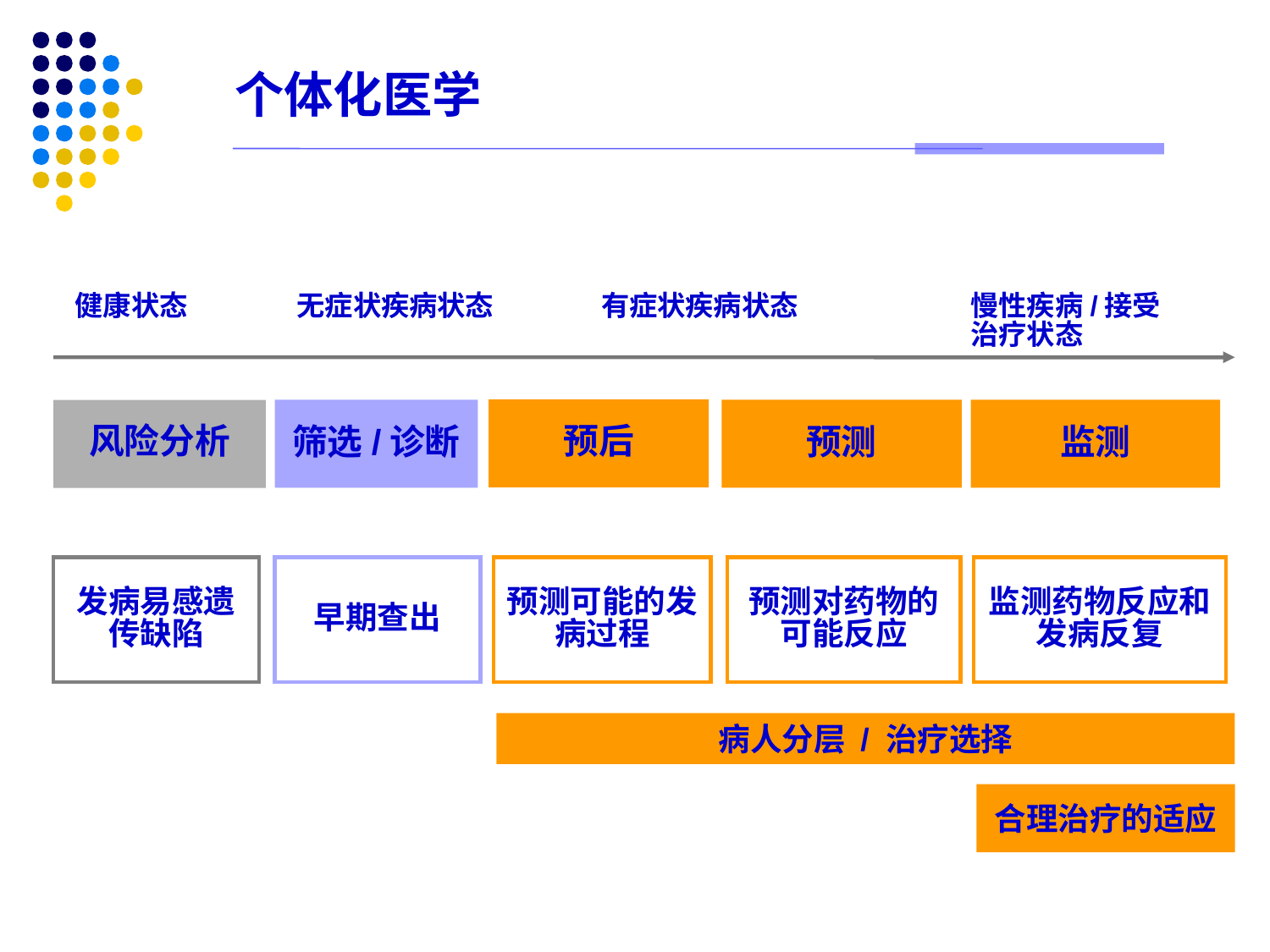

# 个体化医学
健康状态
无症状疾病状态
有症状疾病状态
慢性疾病/接受治疗状态

预后
筛选/诊断
预测
监测
风险分析

发病易感遗传缺陷
早期查出
预测可能的发病过程
预测对药物的可能反应
监测药物反应和发病反复
病人分层 / 治疗选择
合理治疗的适应